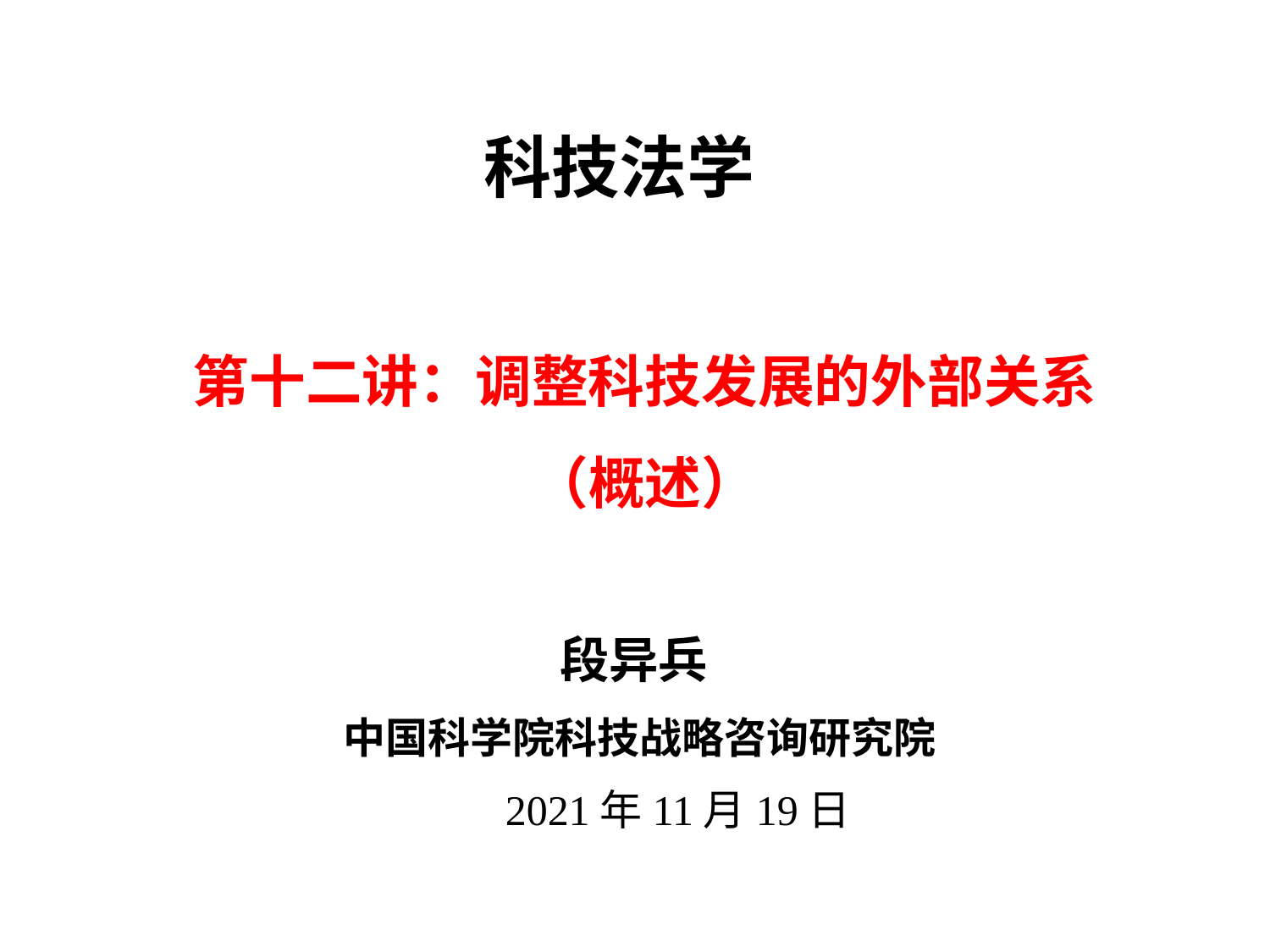

科技法学
第十二讲：调整科技发展的外部关系
（概述）
段异兵
中国科学院科技战略咨询研究院
   2021年11月19日